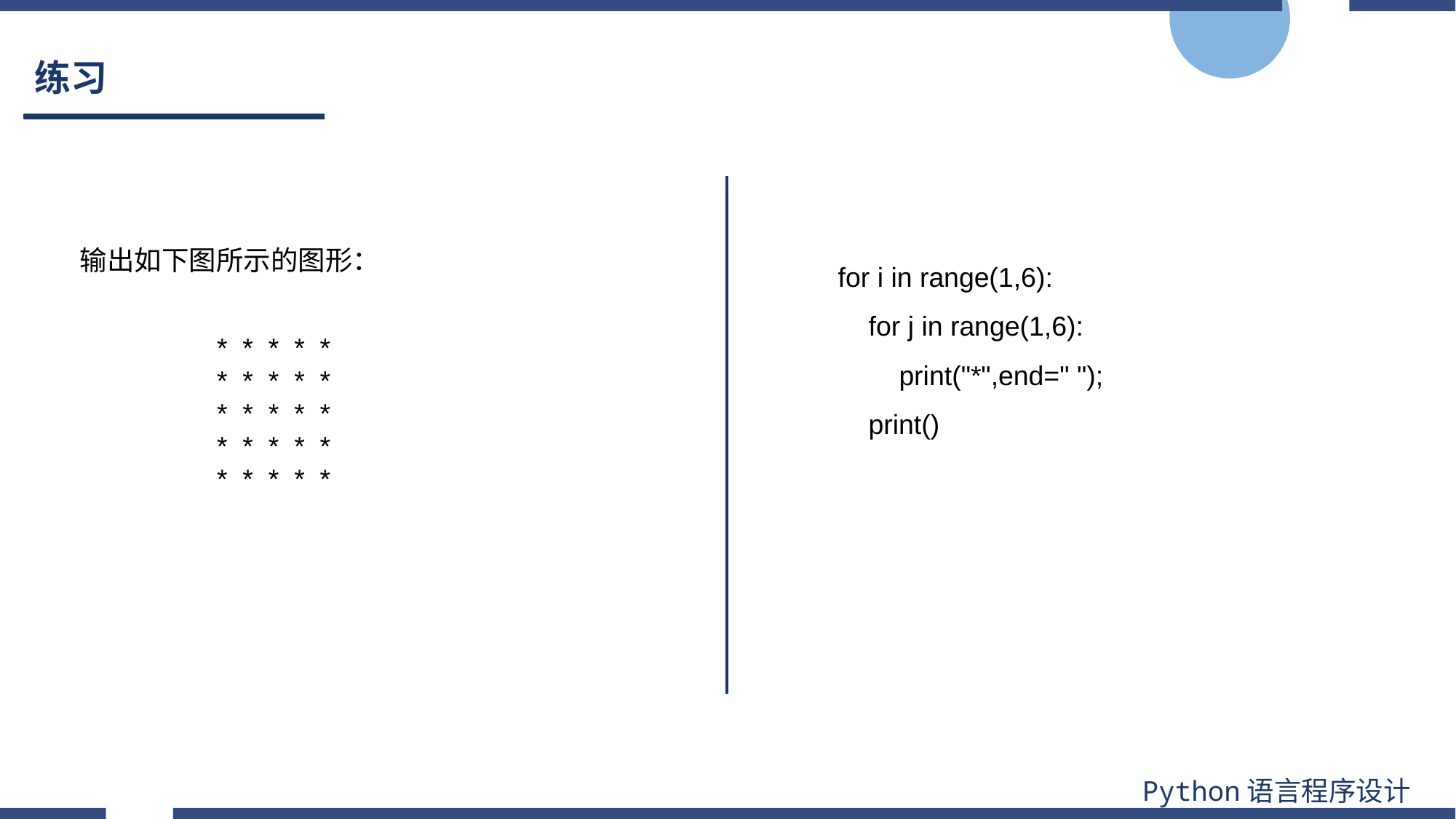

# 练习
输出如下图所示的图形：
for i in range(1,6):
    for j in range(1,6):
        print("*",end=" ");
    print()
*  *  *  *  *
*  *  *  *  *
*  *  *  *  *
*  *  *  *  *
*  *  *  *  *